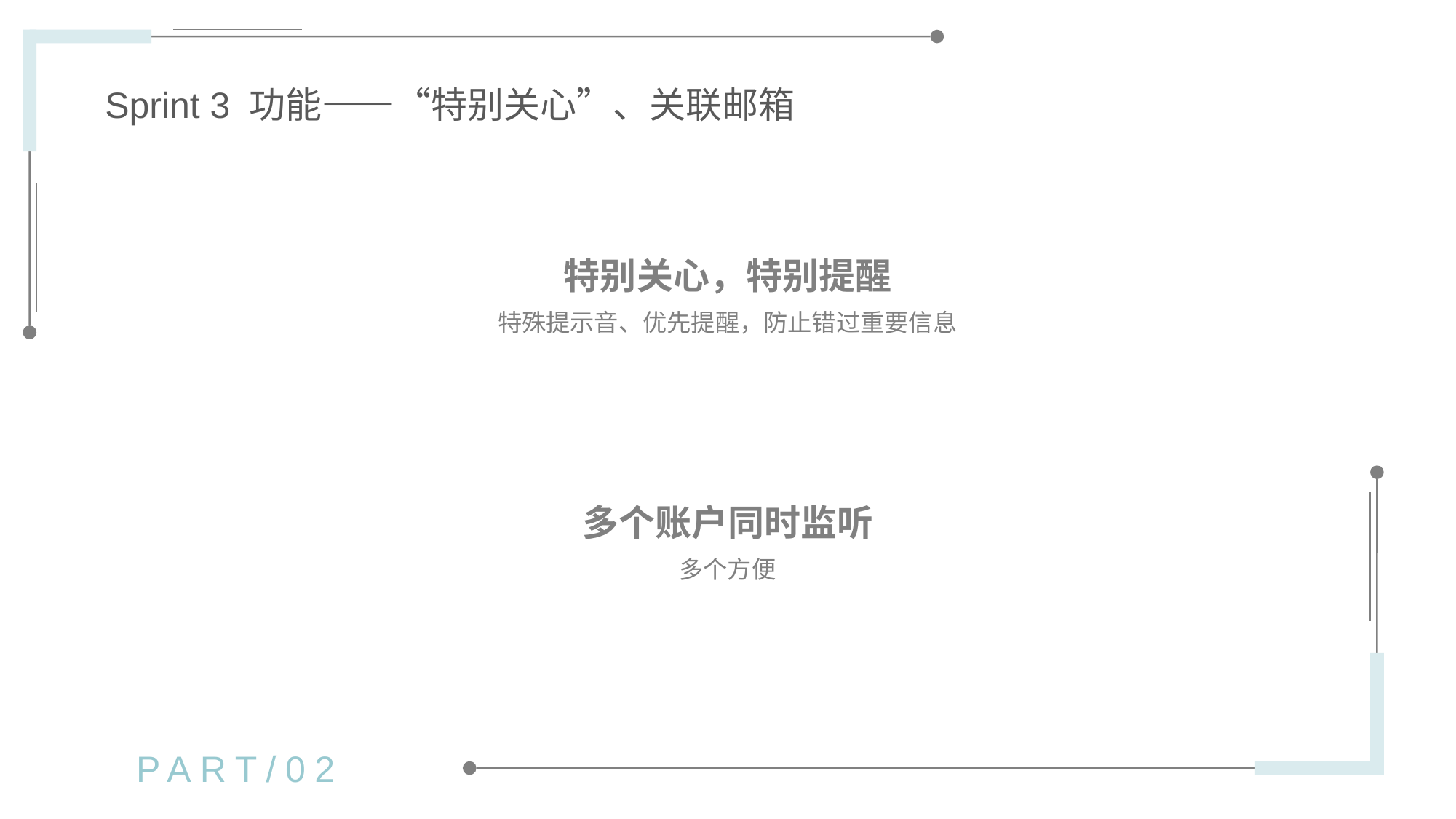

Sprint 3 功能——“特别关心”、关联邮箱
特别关心，特别提醒
特殊提示音、优先提醒，防止错过重要信息

多个账户同时监听
多个方便
PART/02